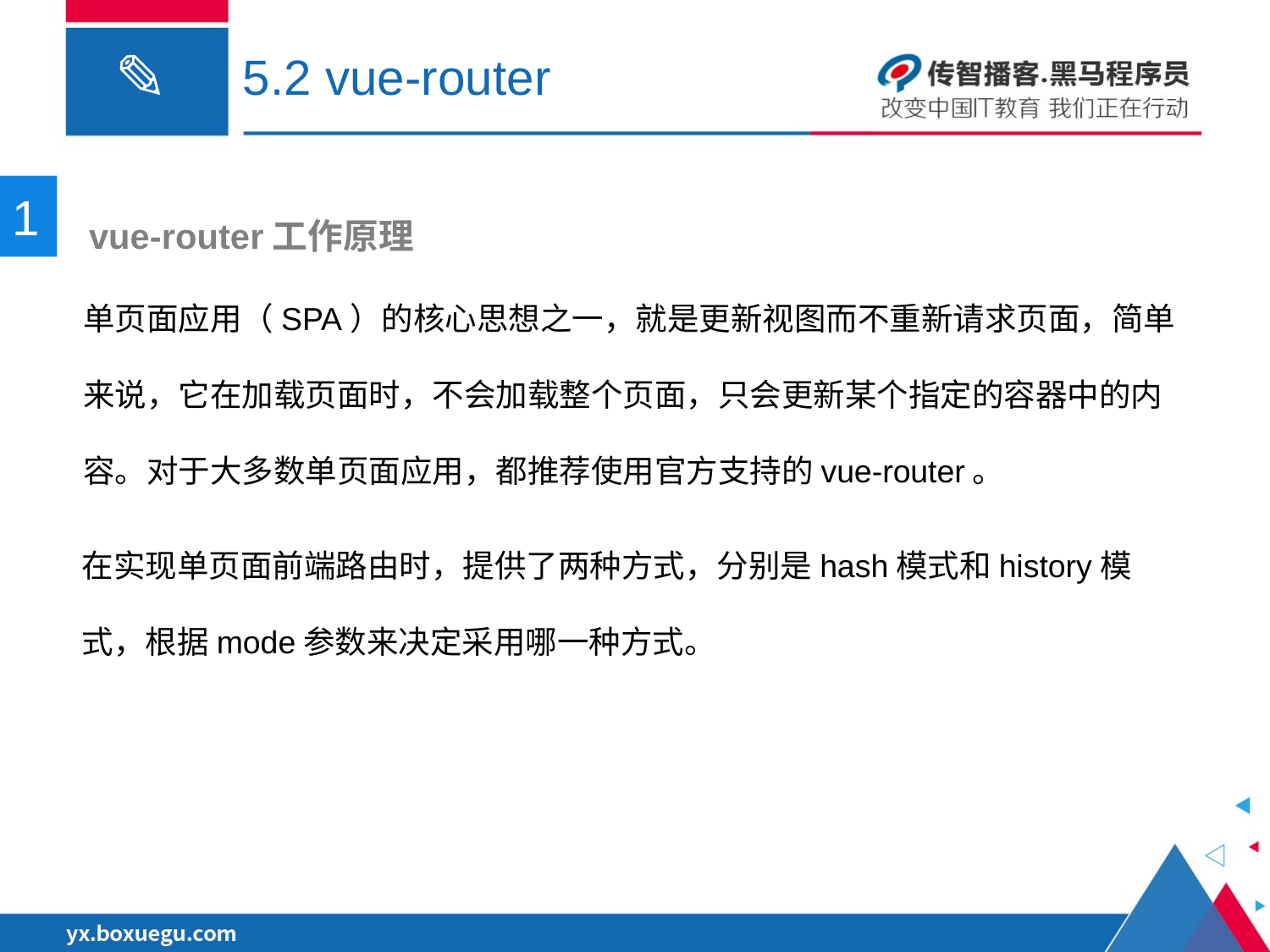

# 5.2 vue-router

1
  vue-router工作原理
单页面应用（SPA）的核心思想之一，就是更新视图而不重新请求页面，简单来说，它在加载页面时，不会加载整个页面，只会更新某个指定的容器中的内容。对于大多数单页面应用，都推荐使用官方支持的vue-router。
在实现单页面前端路由时，提供了两种方式，分别是hash模式和history模式，根据mode参数来决定采用哪一种方式。